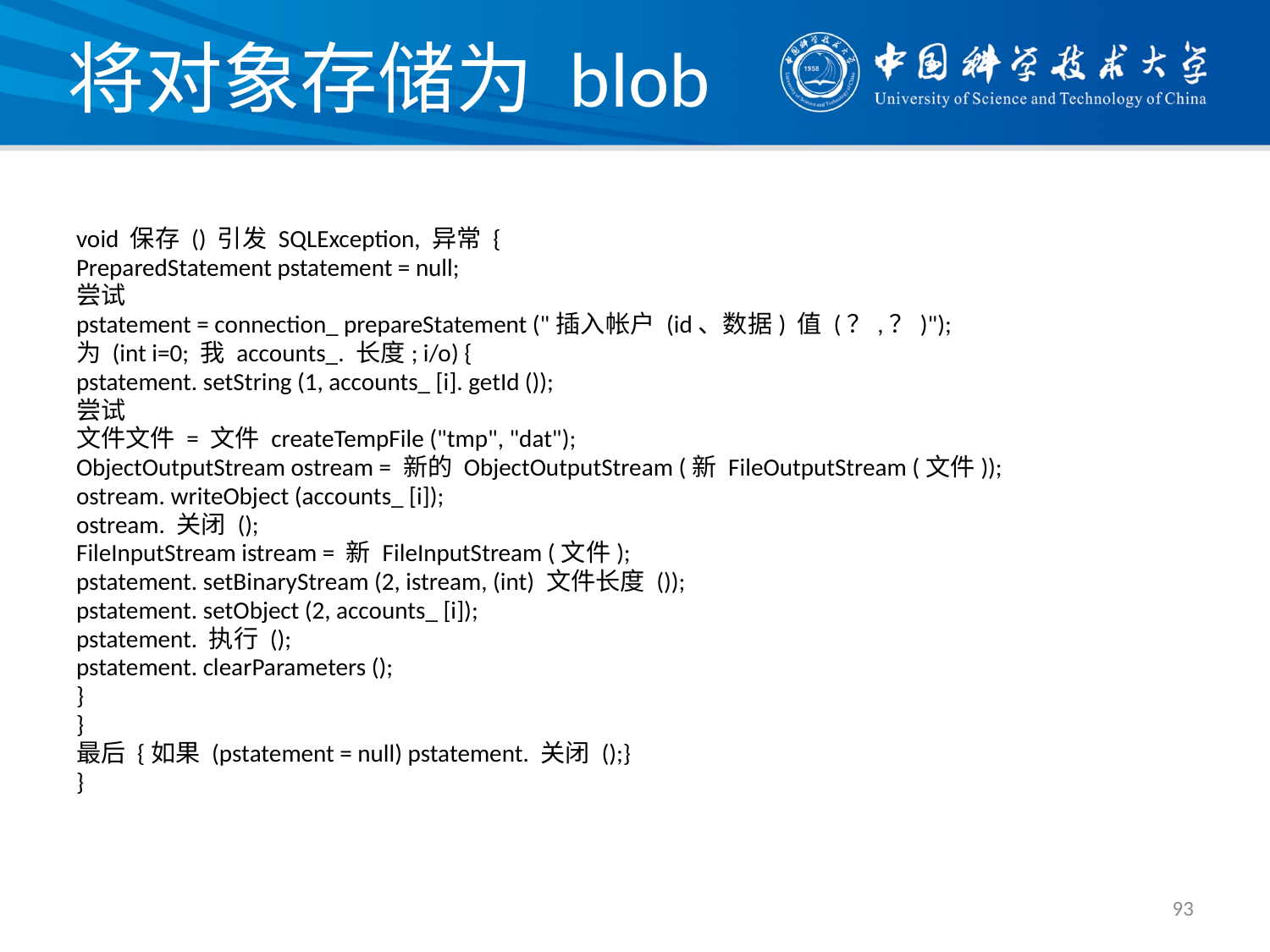

# 将对象存储为 blob
void 保存 () 引发 SQLException, 异常 {
PreparedStatement pstatement = null;
尝试
pstatement = connection_ prepareStatement ("插入帐户 (id、数据) 值 (？,？)");
为 (int i=0; 我 accounts_. 长度; i/o) {
pstatement. setString (1, accounts_ [i]. getId ());
尝试
文件文件 = 文件 createTempFile ("tmp", "dat");
ObjectOutputStream ostream = 新的 ObjectOutputStream (新 FileOutputStream (文件));
ostream. writeObject (accounts_ [i]);
ostream. 关闭 ();
FileInputStream istream = 新 FileInputStream (文件);
pstatement. setBinaryStream (2, istream, (int) 文件长度 ());
pstatement. setObject (2, accounts_ [i]);
pstatement. 执行 ();
pstatement. clearParameters ();
}
}
最后 {如果 (pstatement = null) pstatement. 关闭 ();}
}
93